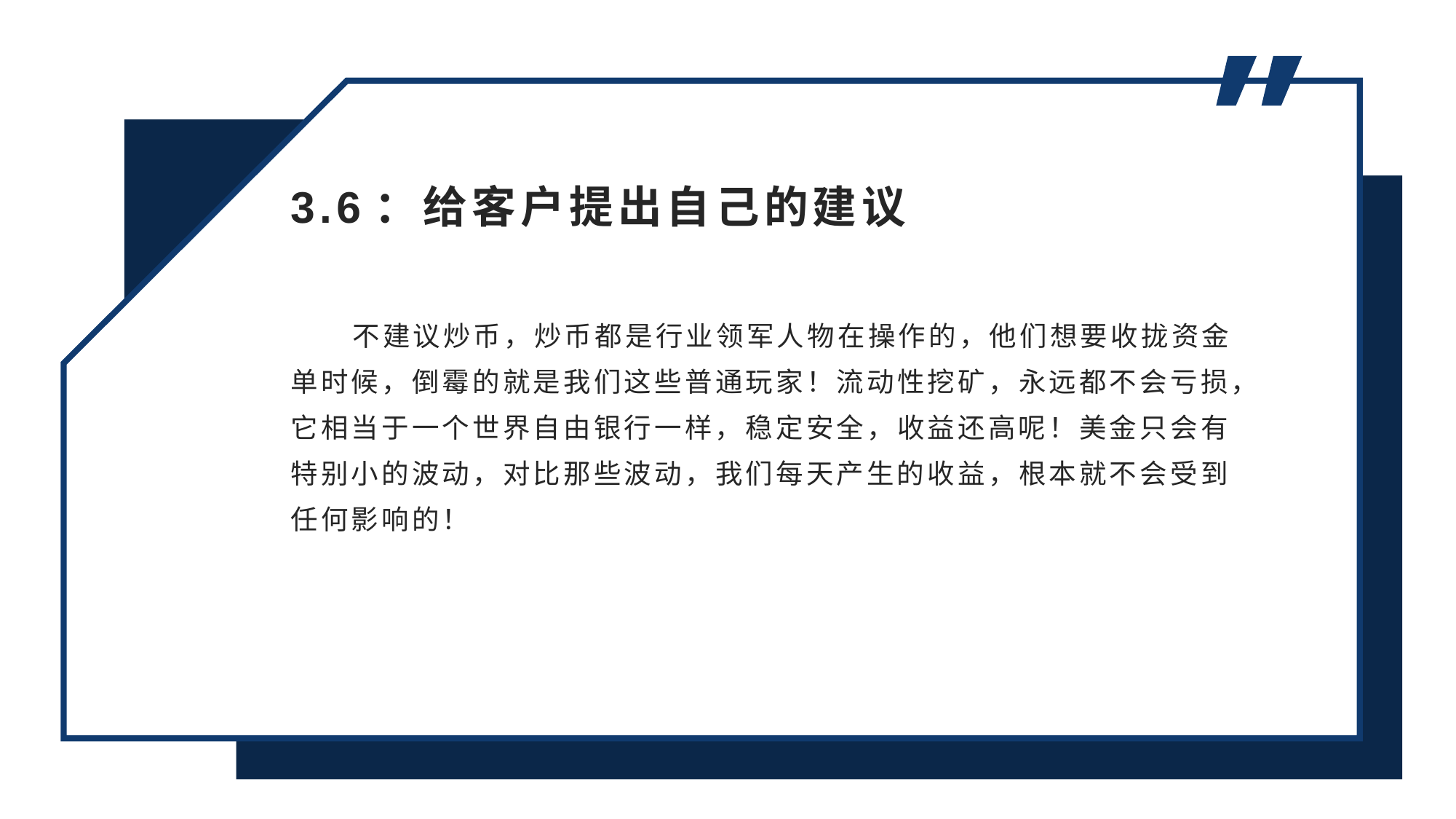

3.6：给客户提出自己的建议

      不建议炒币，炒币都是行业领军人物在操作的，他们想要收拢资金单时候，倒霉的就是我们这些普通玩家！流动性挖矿，永远都不会亏损，它相当于一个世界自由银行一样，稳定安全，收益还高呢！美金只会有特别小的波动，对比那些波动，我们每天产生的收益，根本就不会受到任何影响的！